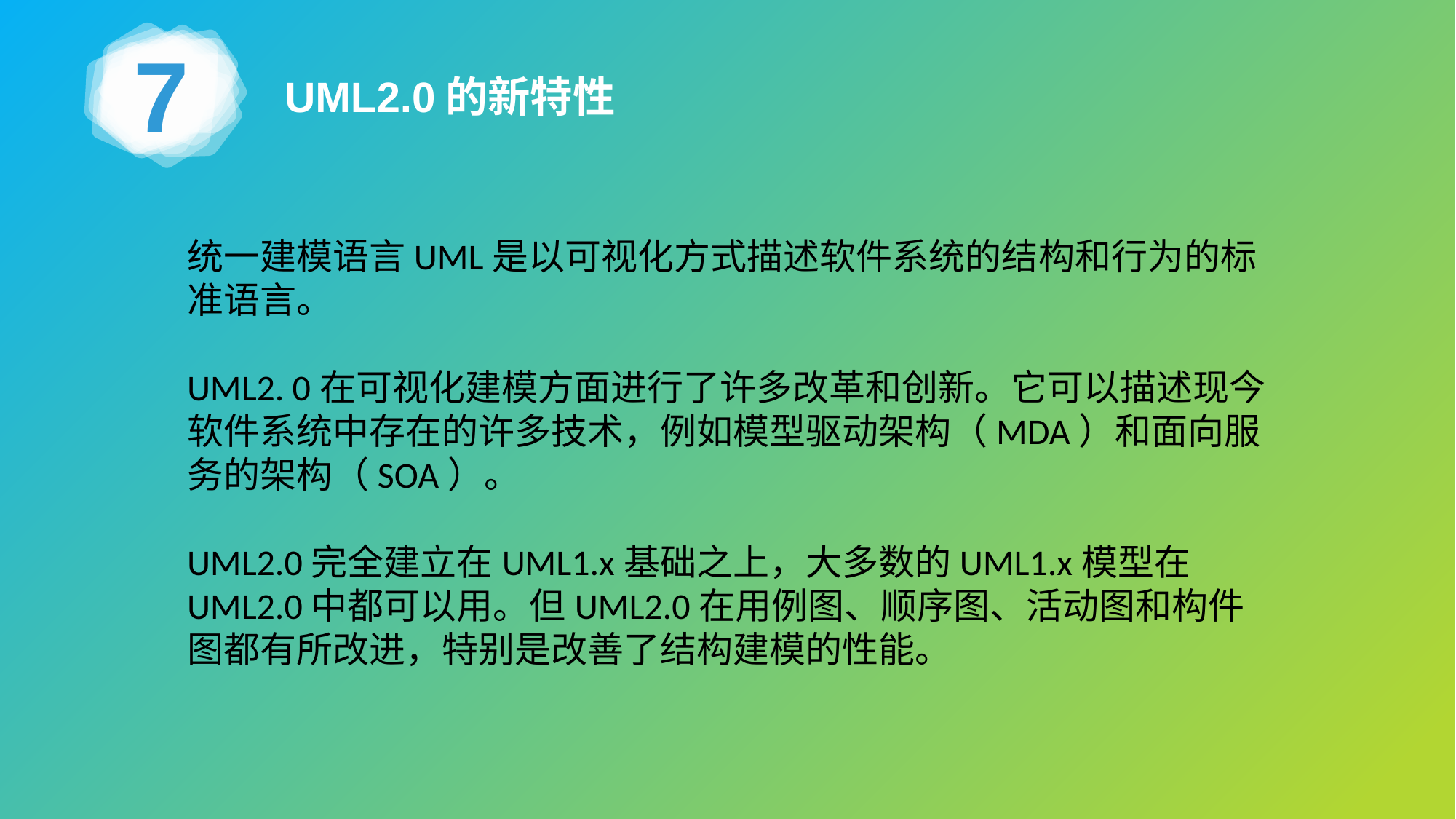

7

UML2.0的新特性
统一建模语言UML是以可视化方式描述软件系统的结构和行为的标准语言。

UML2. 0在可视化建模方面进行了许多改革和创新。它可以描述现今软件系统中存在的许多技术，例如模型驱动架构（MDA）和面向服务的架构（SOA）。

UML2.0完全建立在UML1.x基础之上，大多数的UML1.x模型在UML2.0中都可以用。但UML2.0在用例图、顺序图、活动图和构件图都有所改进，特别是改善了结构建模的性能。